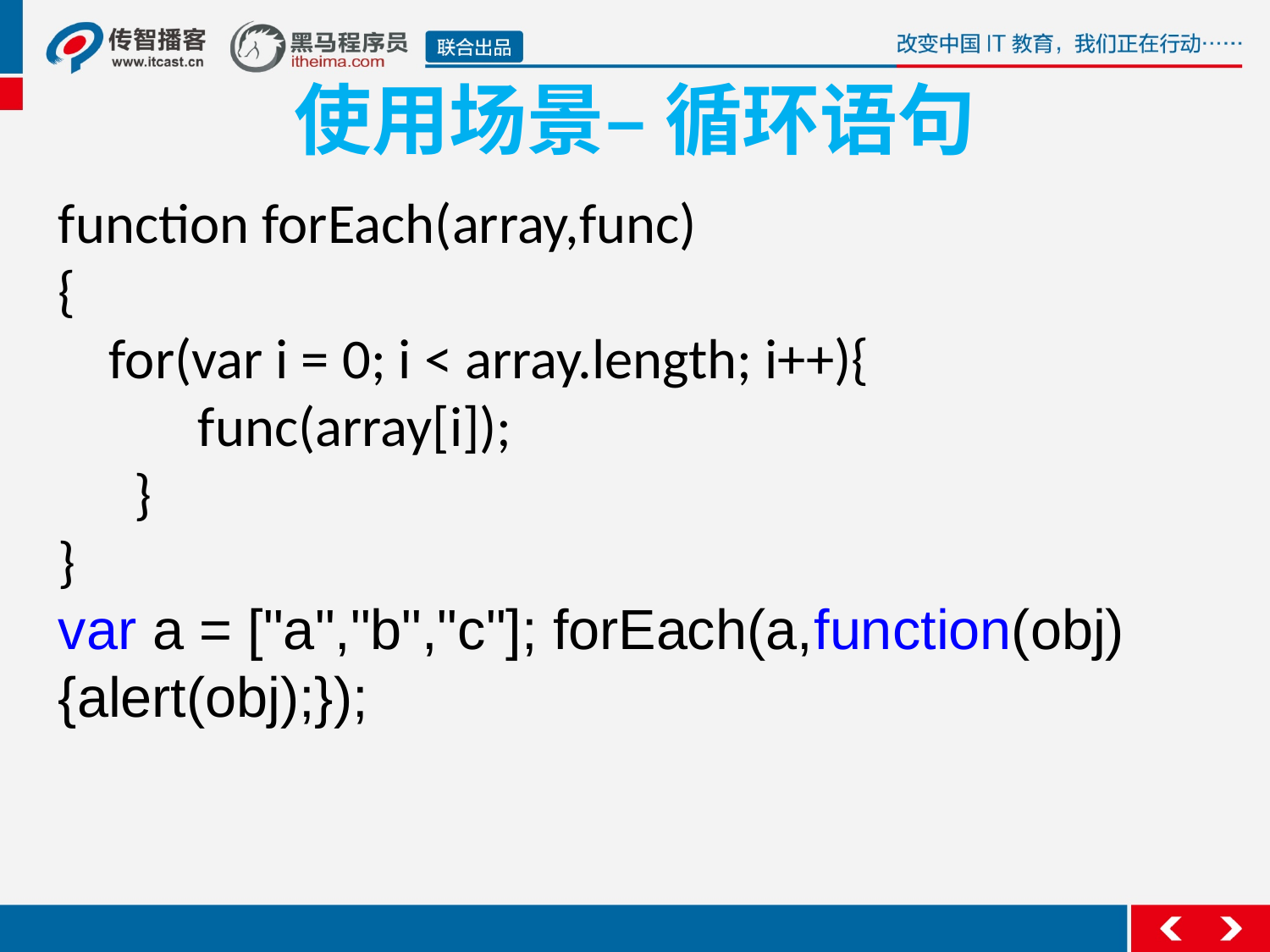

# 使用场景– 循环语句
function forEach(array,func)
{
    for(var i = 0; i < array.length; i++){
           func(array[i]);
      }
}
var a = ["a","b","c"]; forEach(a,function(obj){alert(obj);});